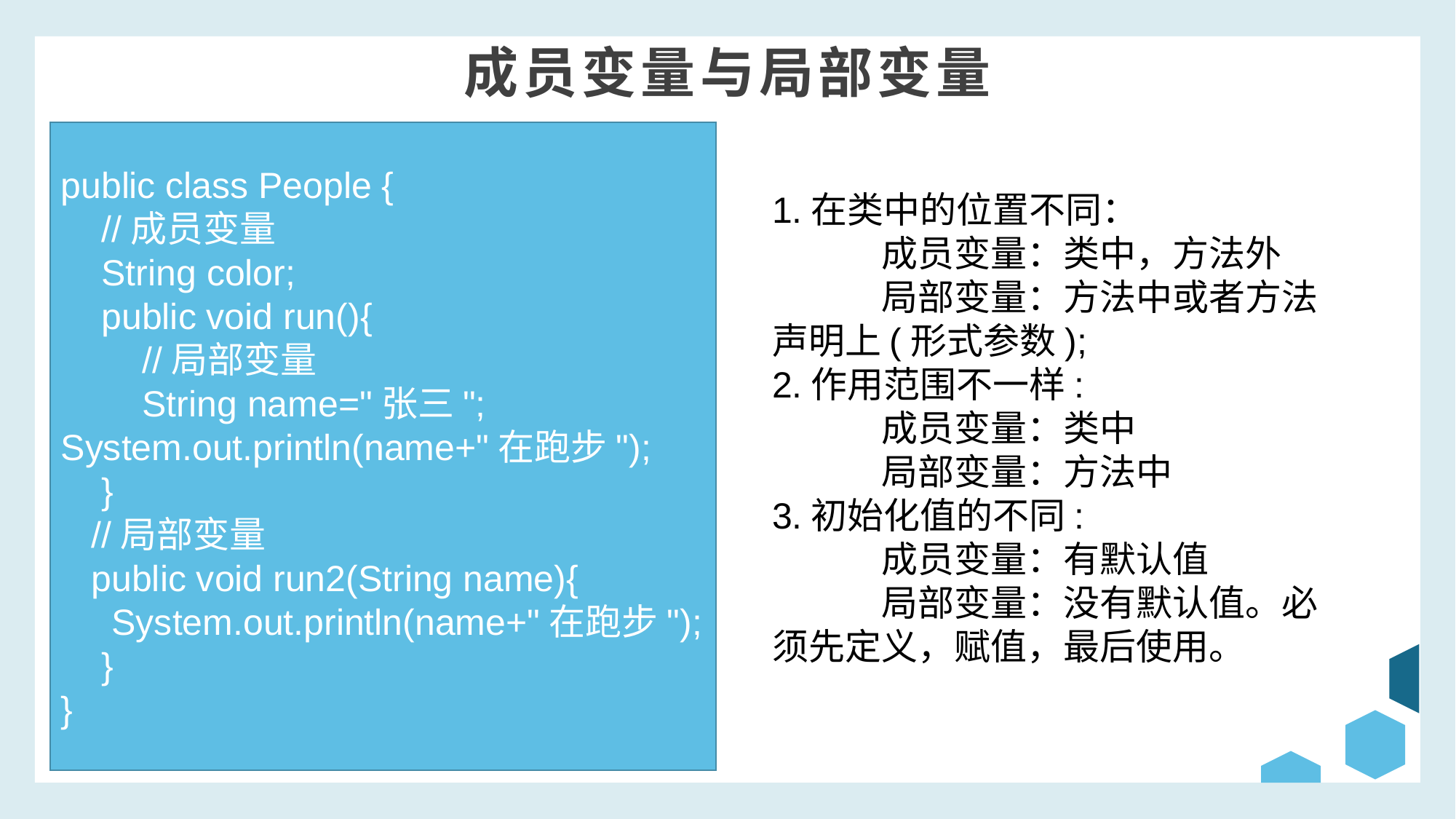

成员变量与局部变量

public class People {
    //成员变量
    String color;
    public void run(){
        //局部变量
        String name="张三";         System.out.println(name+"在跑步");
    }
   //局部变量
   public void run2(String name){
     System.out.println(name+"在跑步");
    }
}
1.在类中的位置不同：
 	成员变量：类中，方法外
	局部变量：方法中或者方法声明上(形式参数);
2.作用范围不一样:
	成员变量：类中
	局部变量：方法中
3.初始化值的不同:
	成员变量：有默认值
	局部变量：没有默认值。必须先定义，赋值，最后使用。